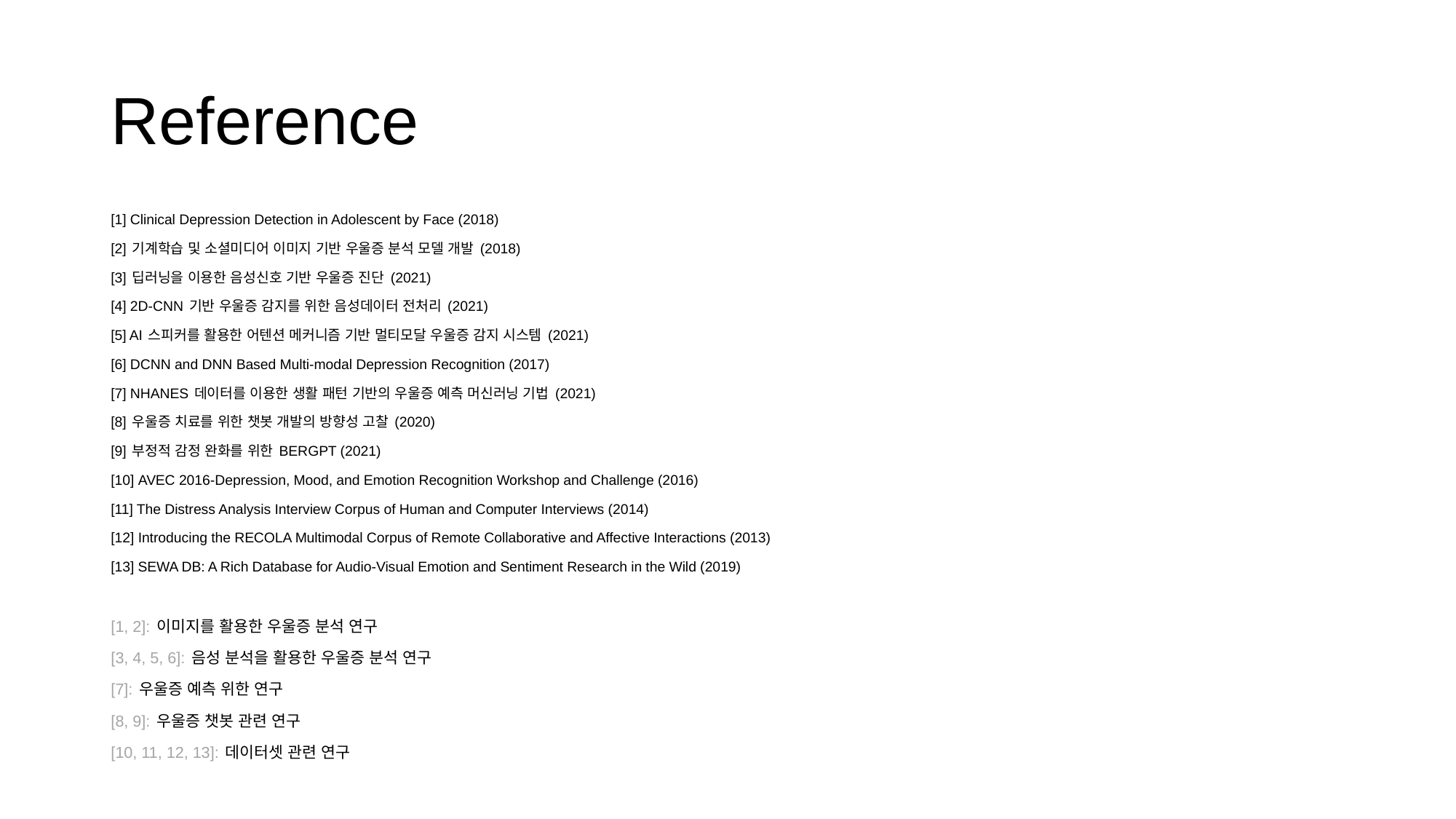

# Reference
[1] Clinical Depression Detection in Adolescent by Face (2018)
[2] 기계학습 및 소셜미디어 이미지 기반 우울증 분석 모델 개발 (2018)
[3] 딥러닝을 이용한 음성신호 기반 우울증 진단 (2021)
[4] 2D-CNN 기반 우울증 감지를 위한 음성데이터 전처리 (2021)
[5] AI 스피커를 활용한 어텐션 메커니즘 기반 멀티모달 우울증 감지 시스템 (2021)
[6] DCNN and DNN Based Multi-modal Depression Recognition (2017)
[7] NHANES 데이터를 이용한 생활 패턴 기반의 우울증 예측 머신러닝 기법 (2021)
[8] 우울증 치료를 위한 챗봇 개발의 방향성 고찰 (2020)
[9] 부정적 감정 완화를 위한 BERGPT (2021)
[10] AVEC 2016-Depression, Mood, and Emotion Recognition Workshop and Challenge (2016)
[11] The Distress Analysis Interview Corpus of Human and Computer Interviews (2014)
[12] Introducing the RECOLA Multimodal Corpus of Remote Collaborative and Affective Interactions (2013)
[13] SEWA DB: A Rich Database for Audio-Visual Emotion and Sentiment Research in the Wild (2019)

[1, 2]: 이미지를 활용한 우울증 분석 연구
[3, 4, 5, 6]: 음성 분석을 활용한 우울증 분석 연구
[7]: 우울증 예측 위한 연구
[8, 9]: 우울증 챗봇 관련 연구
[10, 11, 12, 13]: 데이터셋 관련 연구